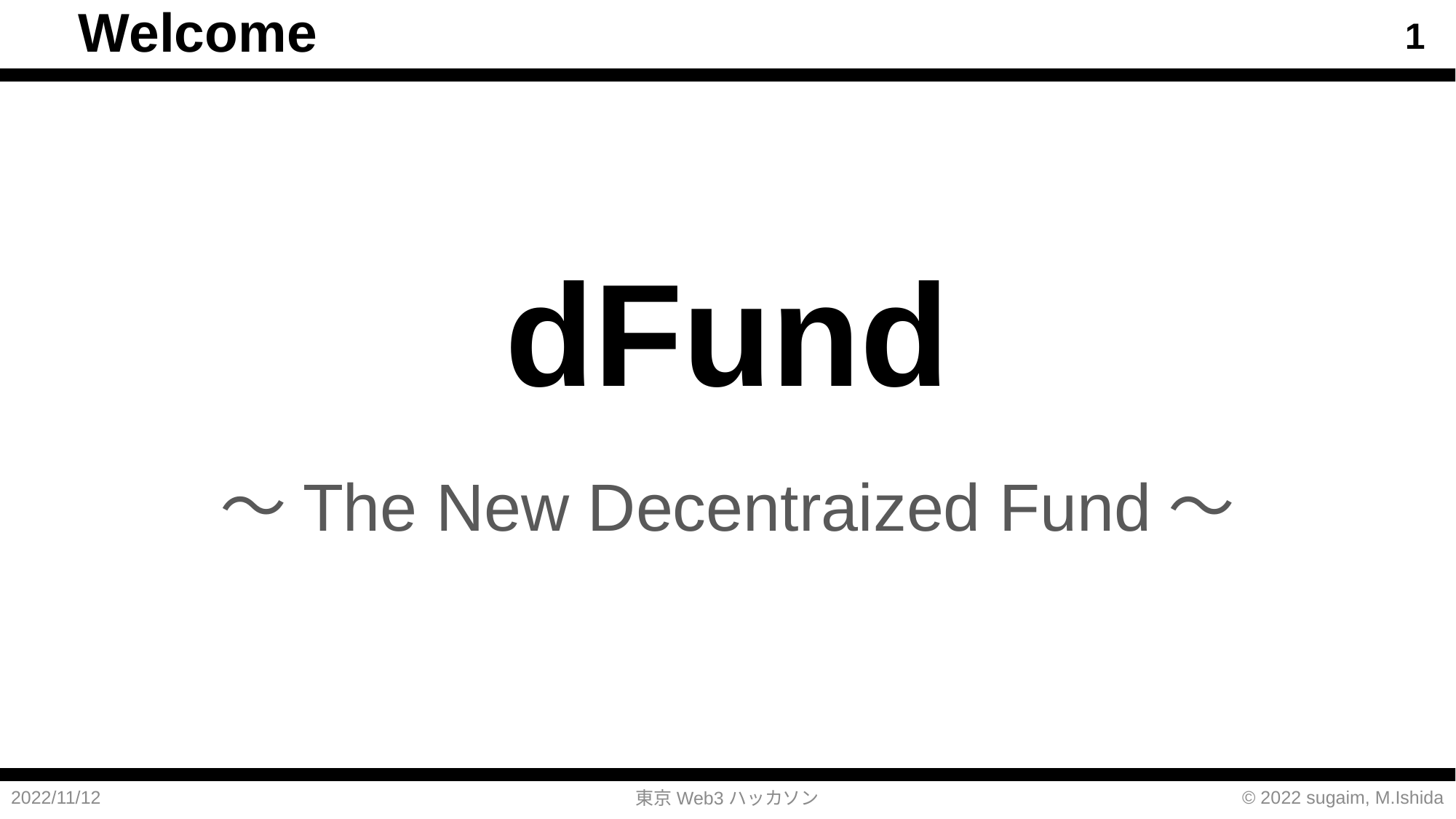

Welcome
1
# dFund
～The New Decentraized Fund～
2022/11/12
東京Web3ハッカソン